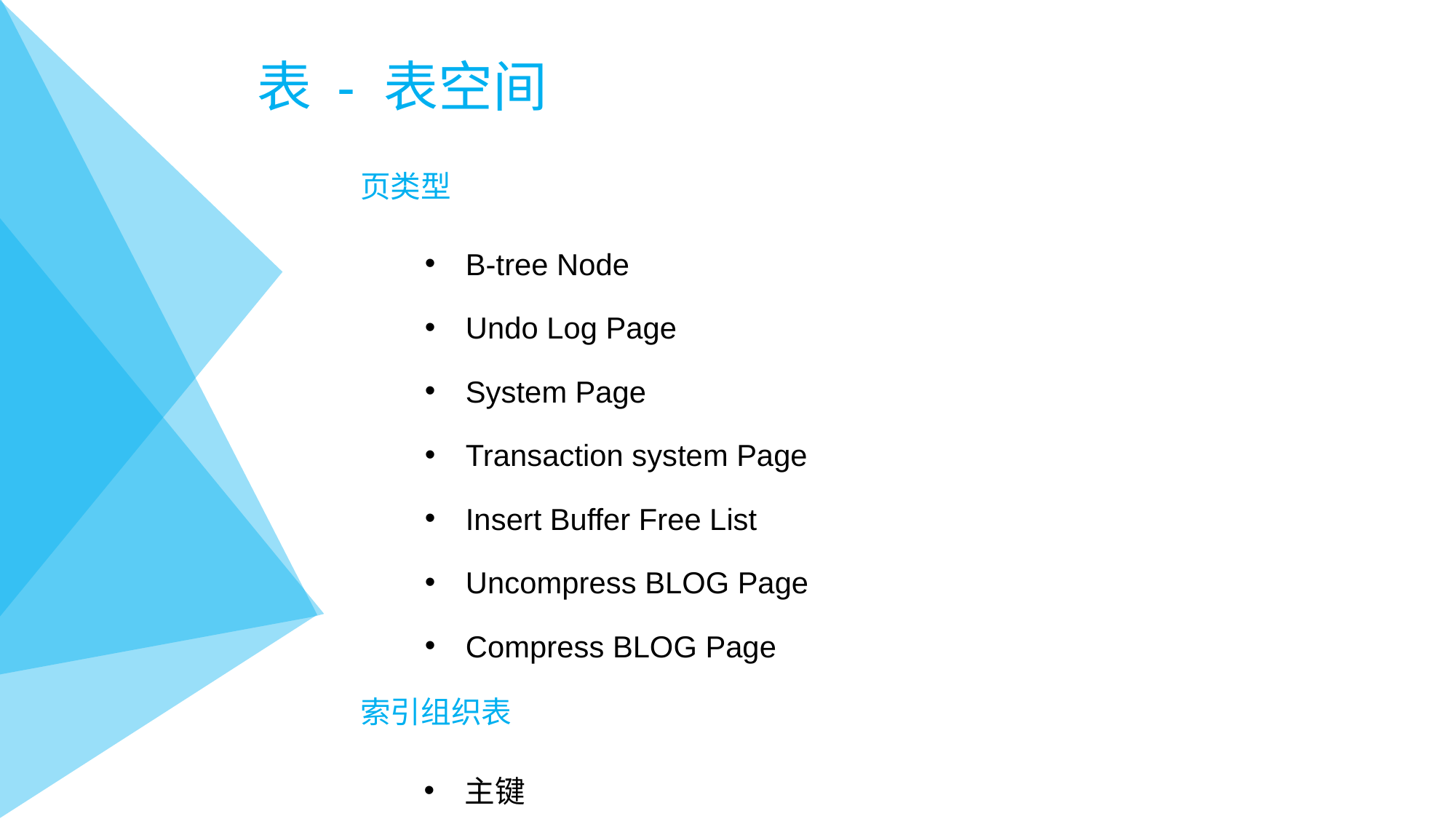

# 表 - 表空间
页类型
B-tree Node
Undo Log Page
System Page
Transaction system Page
Insert Buffer Free List
Uncompress BLOG Page
Compress BLOG Page

索引组织表
主键